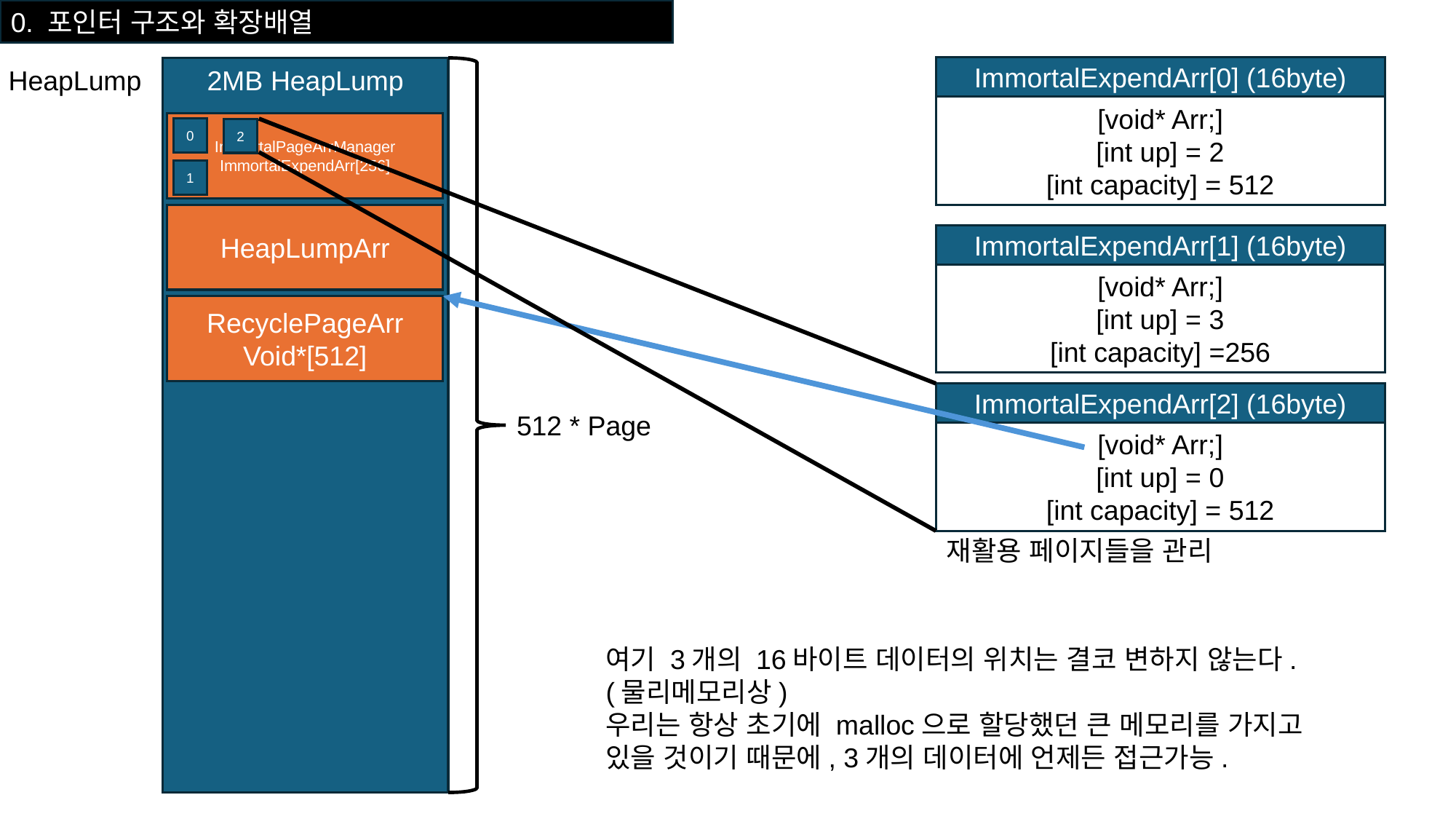

0. 포인터 구조와 확장배열
ImmortalExpendArr[0] (16byte)
HeapLump
2MB HeapLump

[void* Arr;]
[int up] = 2
[int capacity] = 512
ImmortalPageArrManager
ImmortalExpendArr[256]
0
2
1
HeapLumpArr
ImmortalExpendArr[1] (16byte)
[void* Arr;]
[int up] = 3
[int capacity] =256
RecyclePageArr
Void*[512]
ImmortalExpendArr[2] (16byte)
512 * Page
[void* Arr;]
[int up] = 0
[int capacity] = 512
재활용 페이지들을 관리
여기 3개의 16바이트 데이터의 위치는 결코 변하지 않는다.
(물리메모리상)
우리는 항상 초기에 malloc으로 할당했던 큰 메모리를 가지고 있을 것이기 때문에, 3개의 데이터에 언제든 접근가능.